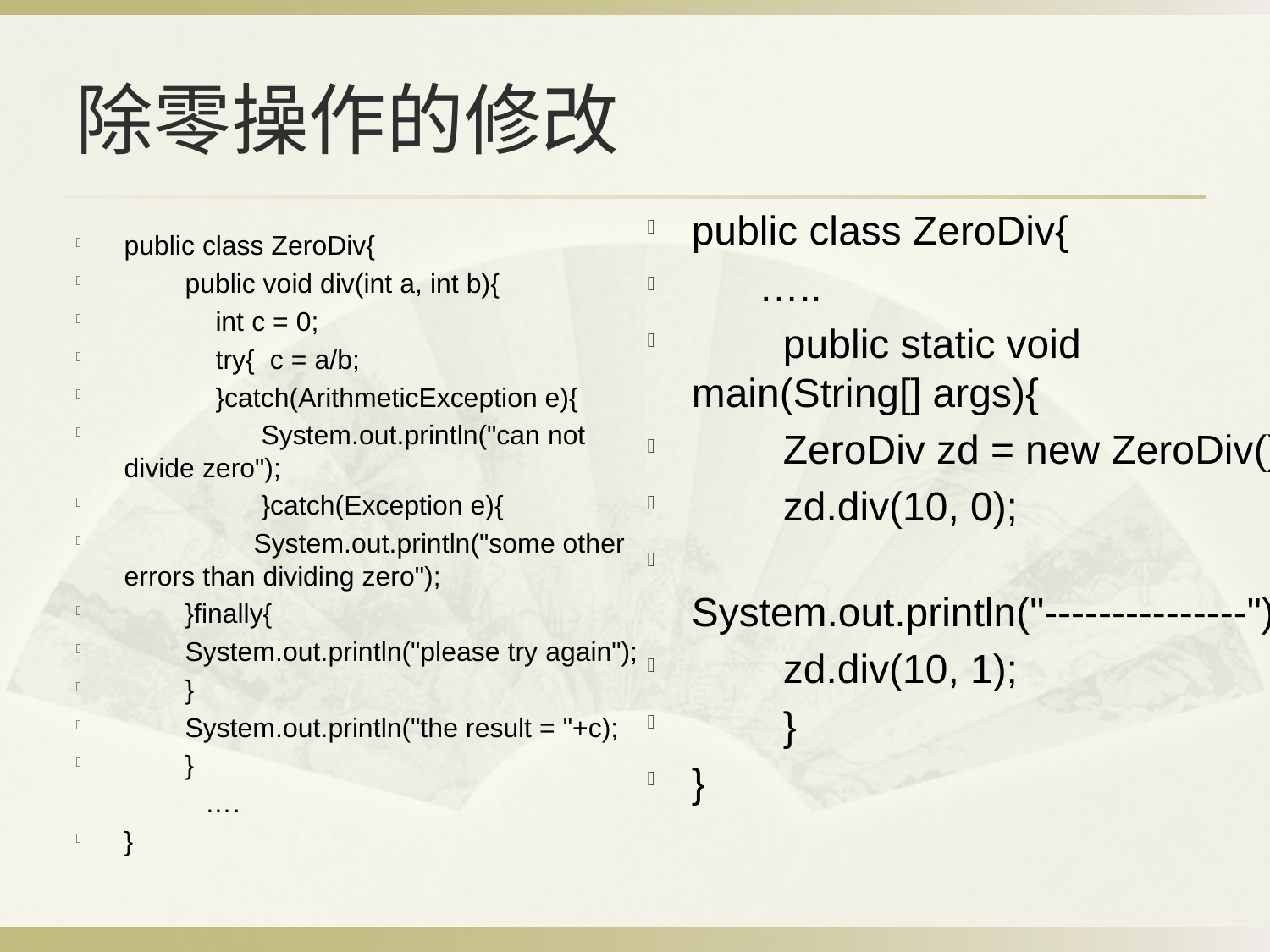

# 除零操作的修改
public class ZeroDiv{
      …..
	public static void main(String[] args){
		ZeroDiv zd = new ZeroDiv();
		zd.div(10, 0);
		System.out.println("---------------");
		zd.div(10, 1);
	}
}
public class ZeroDiv{
	public void div(int a, int b){
	    int c = 0;
	    try{  c = a/b;
	    }catch(ArithmeticException e){
	          System.out.println("can not divide zero");
	          }catch(Exception e){
	         System.out.println("some other errors than dividing zero");
	}finally{
	System.out.println("please try again");
	}
	System.out.println("the result = "+c);
	}
                 ….
}